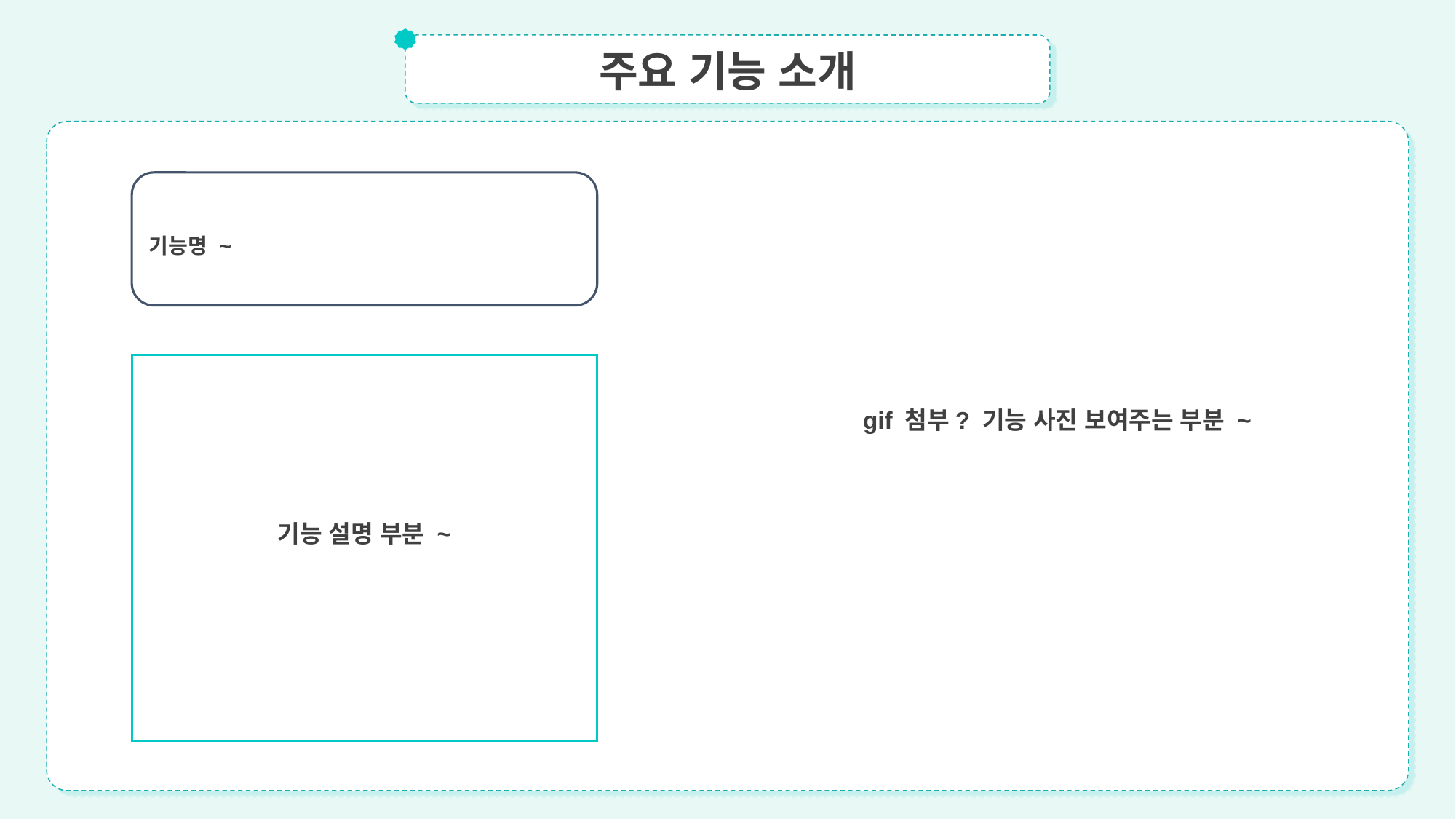

주요 기능 소개

기능명 ~

gif 첨부? 기능 사진 보여주는 부분 ~
기능 설명 부분 ~